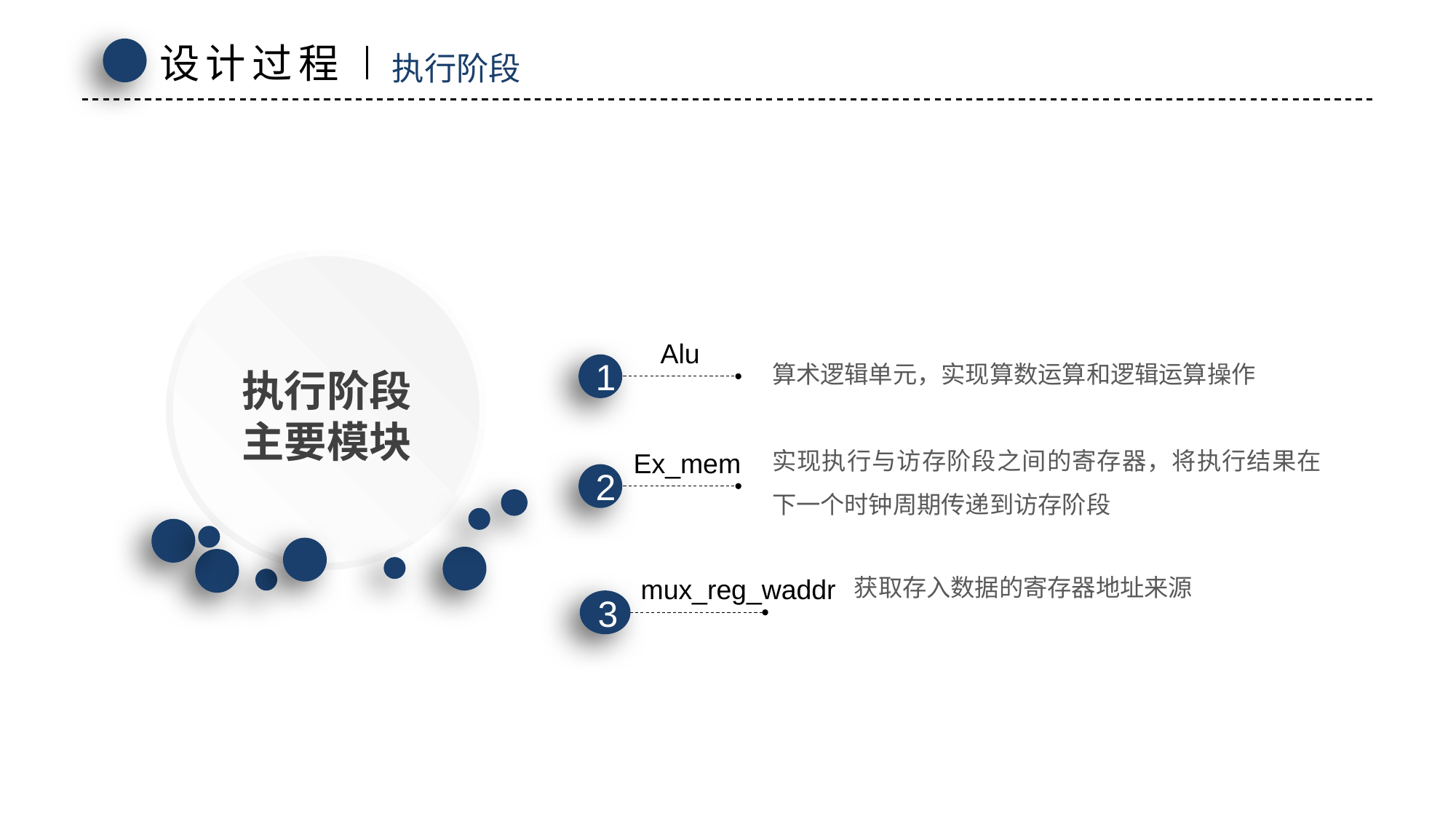

设计过程

执行阶段

Alu
算术逻辑单元，实现算数运算和逻辑运算操作
1
执行阶段
主要模块
实现执行与访存阶段之间的寄存器，将执行结果在下一个时钟周期传递到访存阶段
Ex_mem
2

获取存入数据的寄存器地址来源
mux_reg_waddr
3